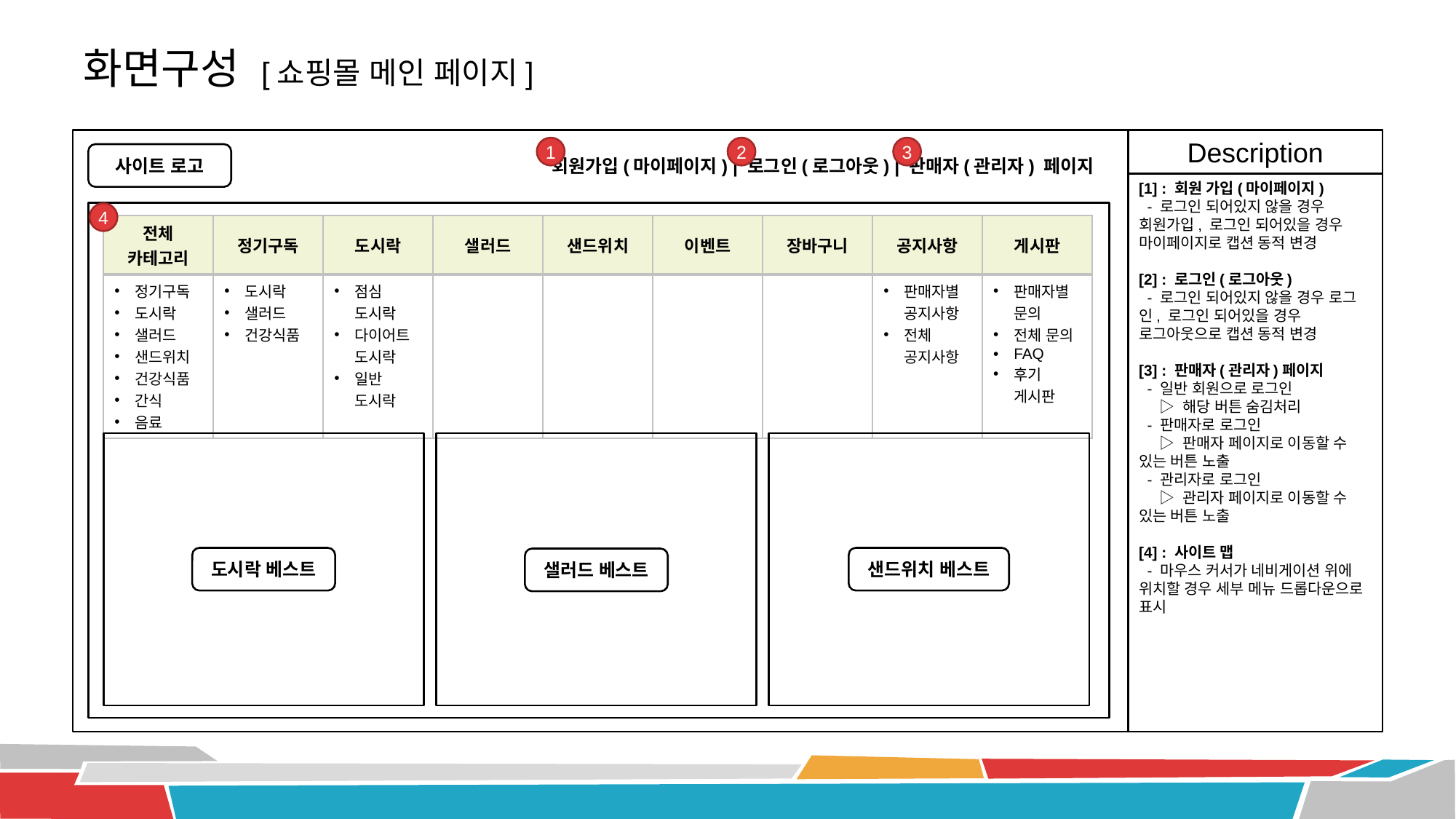

# 화면구성 [쇼핑몰 메인 페이지]

Description
1
2
3
사이트 로고
회원가입(마이페이지) | 로그인(로그아웃) | 판매자(관리자) 페이지
[1] : 회원 가입(마이페이지)
  - 로그인 되어있지 않을 경우 회원가입, 로그인 되어있을 경우 마이페이지로 캡션 동적 변경

[2] : 로그인(로그아웃)
  - 로그인 되어있지 않을 경우 로그인, 로그인 되어있을 경우 로그아웃으로 캡션 동적 변경

[3] : 판매자(관리자)페이지
  - 일반 회원으로 로그인
     ▷ 해당 버튼 숨김처리
  - 판매자로 로그인
     ▷ 판매자 페이지로 이동할 수 있는 버튼 노출
  - 관리자로 로그인
     ▷ 관리자 페이지로 이동할 수 있는 버튼 노출

[4] : 사이트 맵
  - 마우스 커서가 네비게이션 위에 위치할 경우 세부 메뉴 드롭다운으로 표시

4
| 전체 카테고리 | 정기구독 | 도시락 | 샐러드 | 샌드위치 | 이벤트 | 장바구니 | 공지사항 | 게시판 |
| --- | --- | --- | --- | --- | --- | --- | --- | --- |
| 정기구독 도시락 샐러드 샌드위치 건강식품 간식 음료 | 도시락 샐러드 건강식품 | 점심 도시락 다이어트 도시락 일반 도시락 |  |  |  |  | 판매자별 공지사항 전체 공지사항 | 판매자별 문의 전체 문의 FAQ 후기 게시판 |

도시락 베스트
샌드위치 베스트
샐러드 베스트